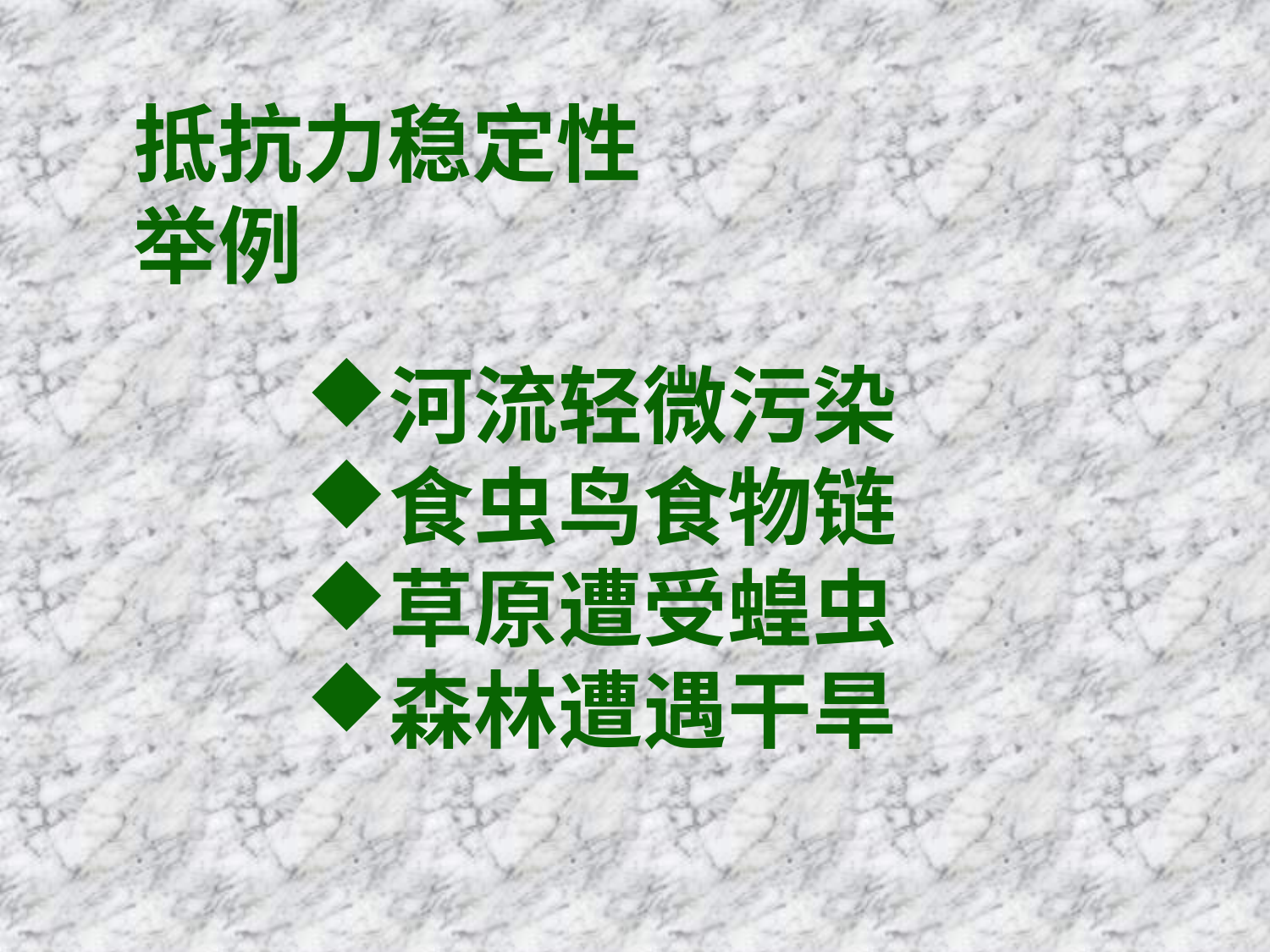

抵抗力稳定性举例
河流轻微污染
食虫鸟食物链
草原遭受蝗虫
森林遭遇干旱